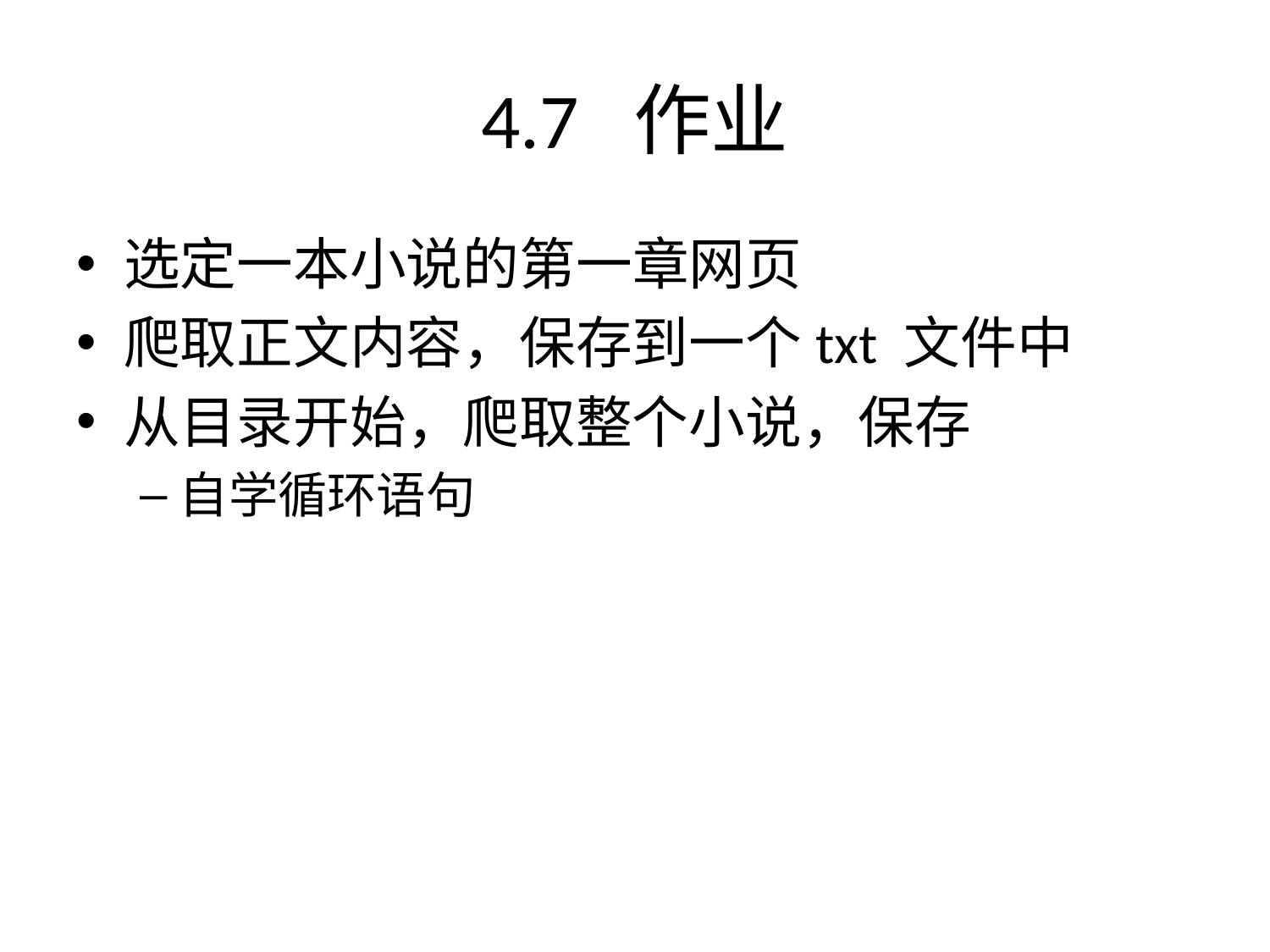

# 4.7  作业
选定一本小说的第一章网页
爬取正文内容，保存到一个txt 文件中
从目录开始，爬取整个小说，保存
自学循环语句